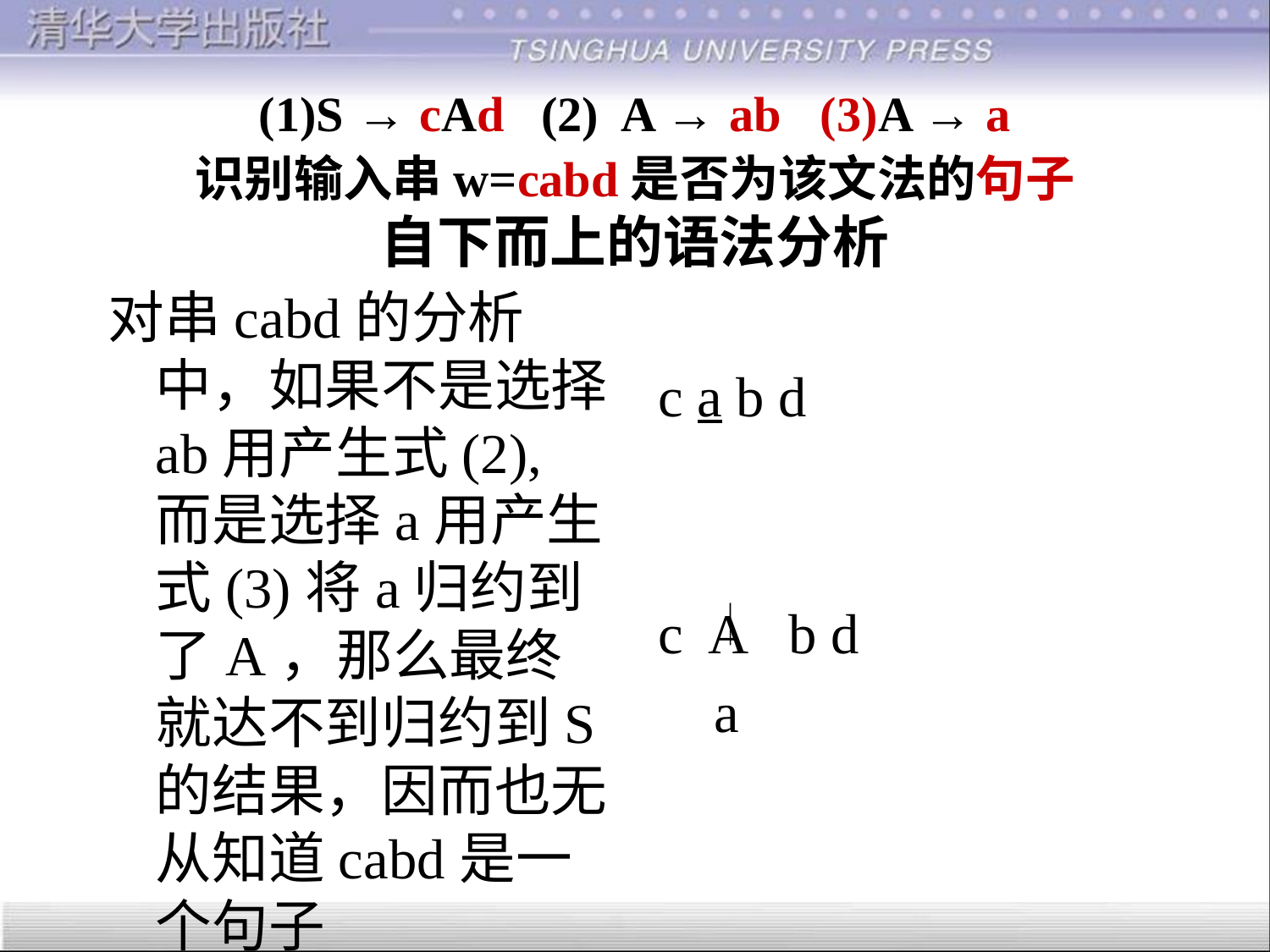

# (1)S → cAd   (2)  A → ab  (3)A → a 识别输入串w=cabd是否为该文法的句子 自下而上的语法分析
对串cabd的分析中，如果不是选择ab用产生式(2),而是选择a用产生式(3)将a归约到了A，那么最终就达不到归约到S的结果，因而也无从知道cabd是一个句子

c a b d

c  A   b d
    a